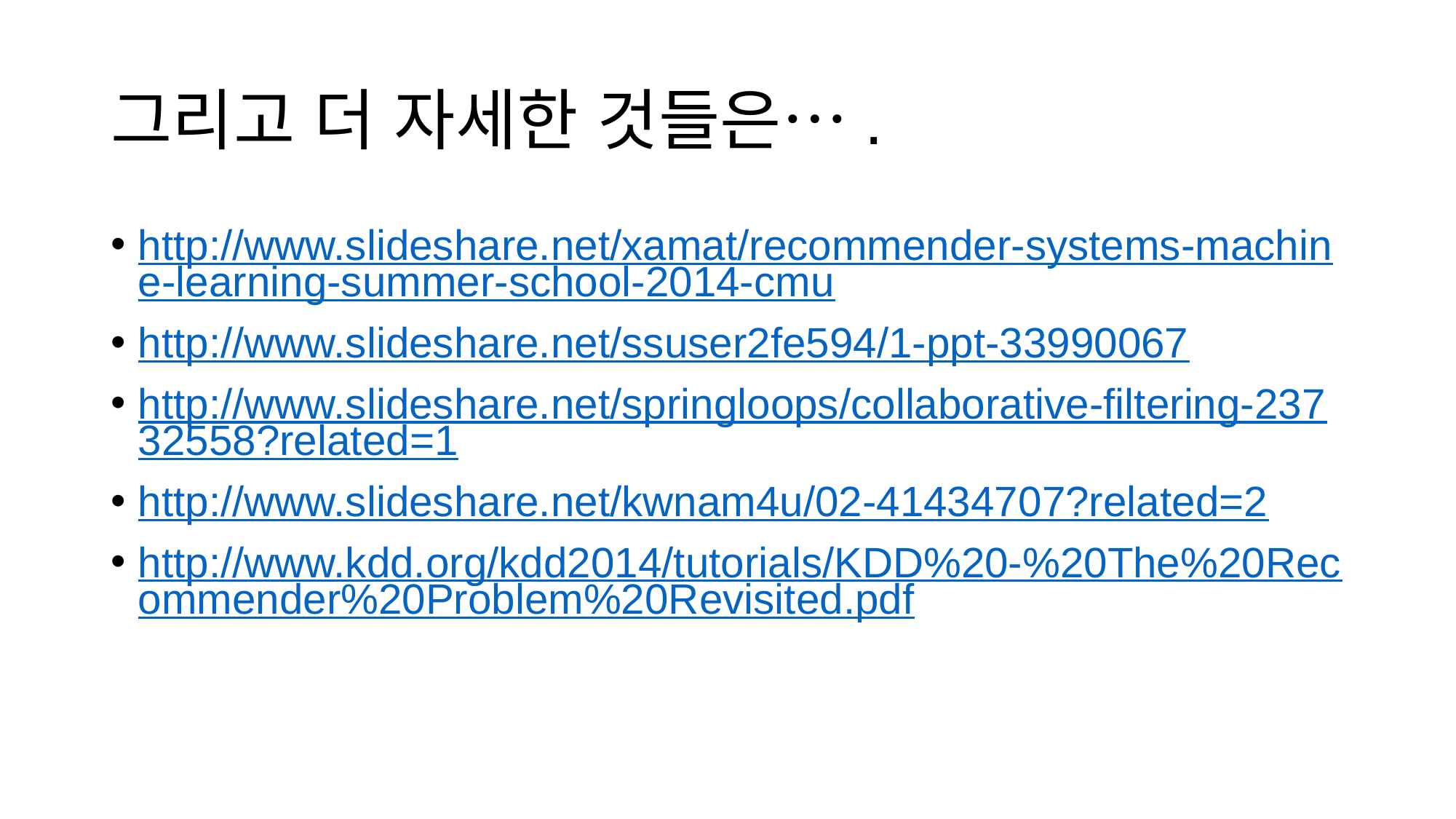

# 그리고 더 자세한 것들은….
http://www.slideshare.net/xamat/recommender-systems-machine-learning-summer-school-2014-cmu
http://www.slideshare.net/ssuser2fe594/1-ppt-33990067
http://www.slideshare.net/springloops/collaborative-filtering-23732558?related=1
http://www.slideshare.net/kwnam4u/02-41434707?related=2
http://www.kdd.org/kdd2014/tutorials/KDD%20-%20The%20Recommender%20Problem%20Revisited.pdf